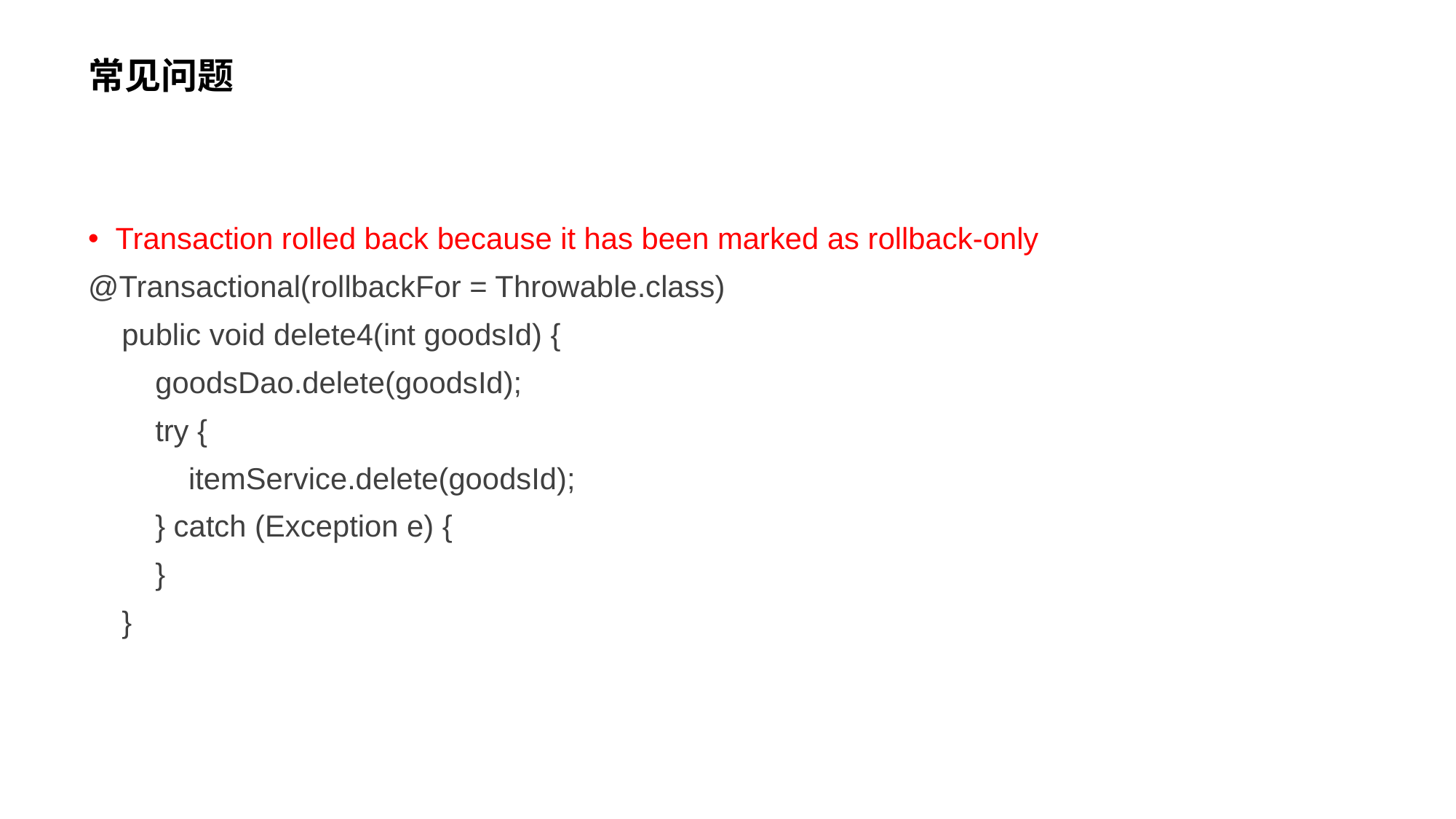

# 常见问题
Transaction rolled back because it has been marked as rollback-only
@Transactional(rollbackFor = Throwable.class)
    public void delete4(int goodsId) {
        goodsDao.delete(goodsId);
        try {
            itemService.delete(goodsId);
        } catch (Exception e) {
        }
    }